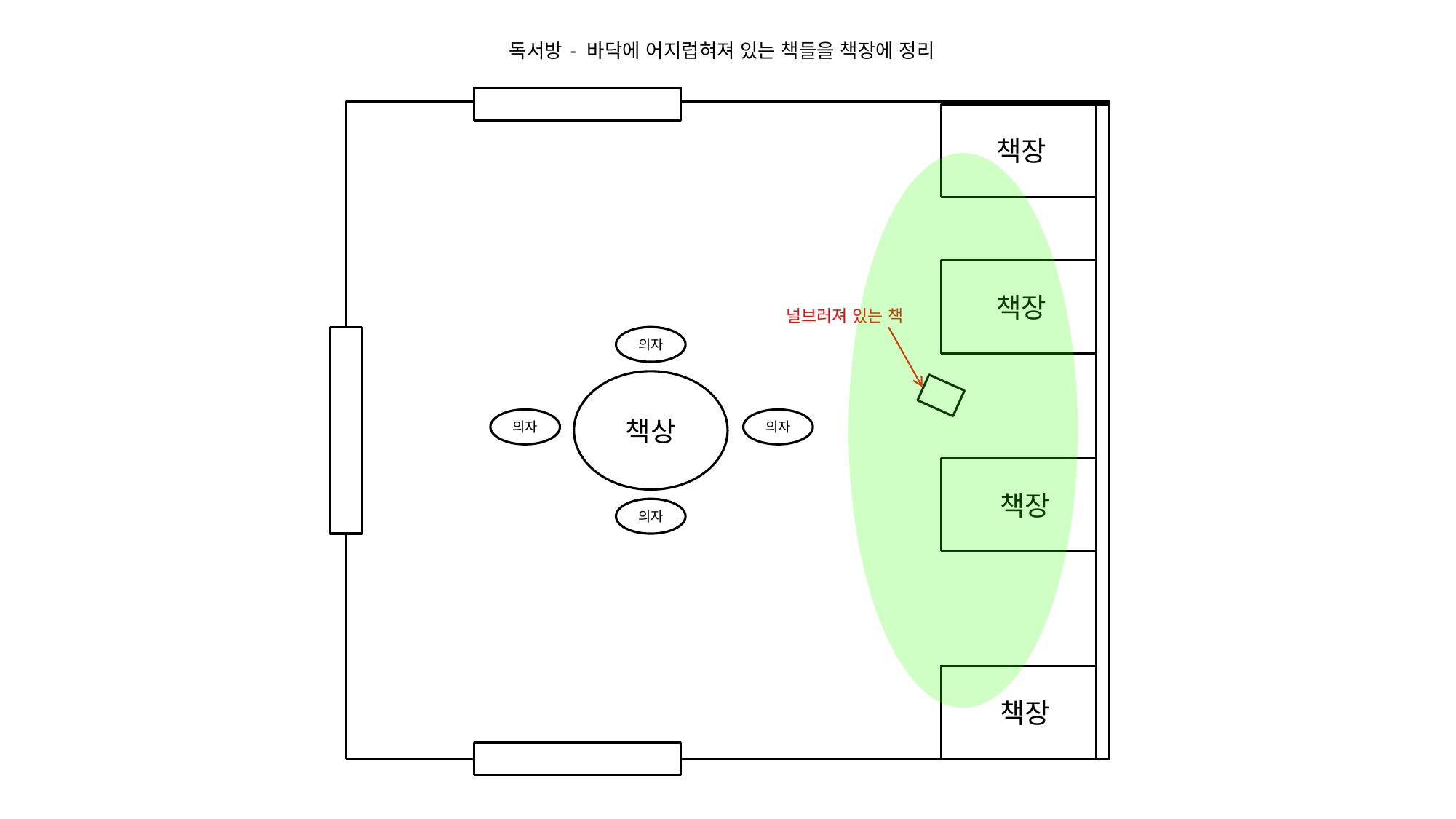

# 독서방 -  바닥에 어지럽혀져 있는 책들을 책장에 정리

책장

책장
널브러져 있는 책
의자
책상

의자
의자

책장
의자
책장